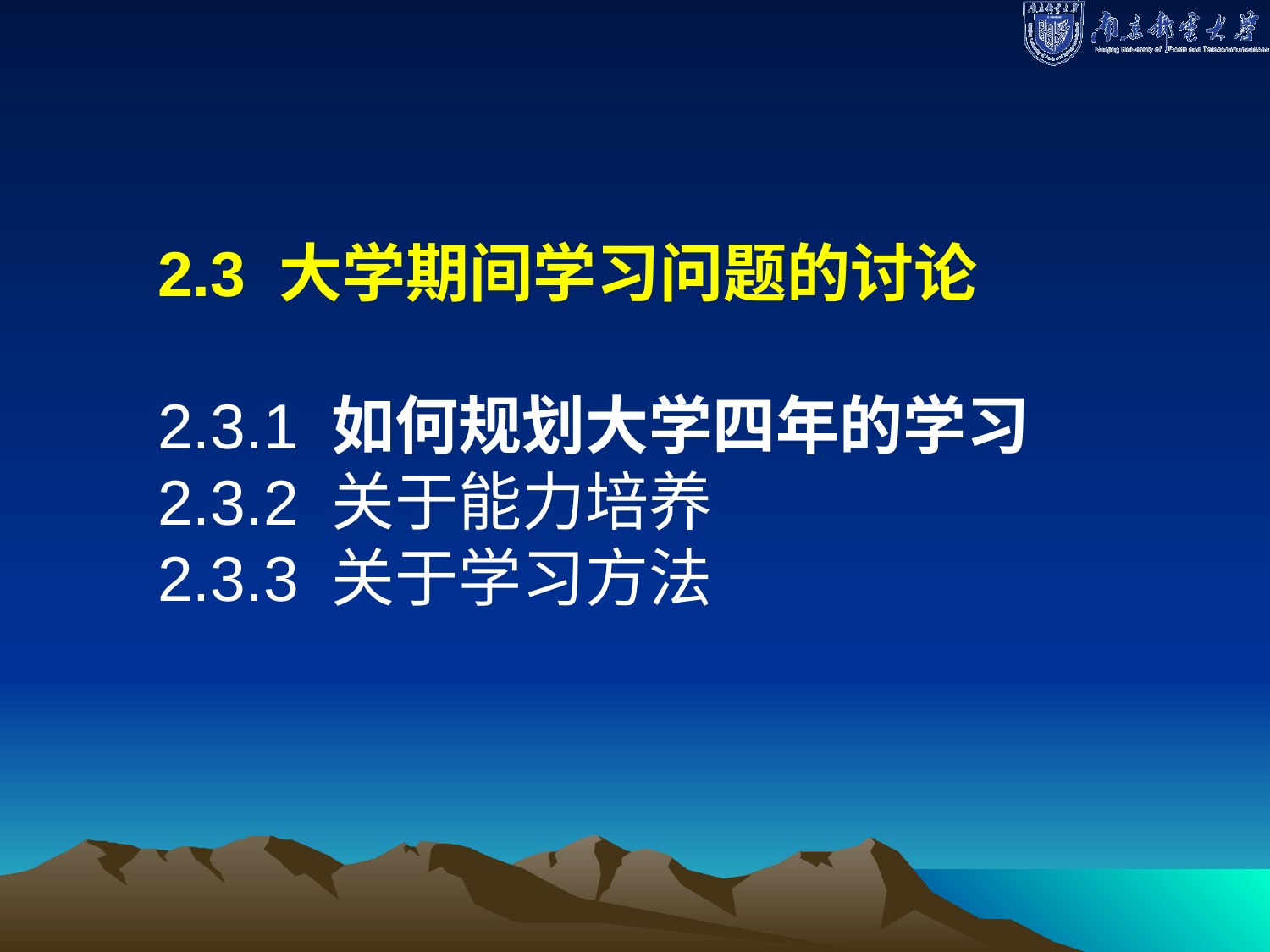

2.3 大学期间学习问题的讨论

2.3.1 如何规划大学四年的学习
2.3.2 关于能力培养
2.3.3 关于学习方法